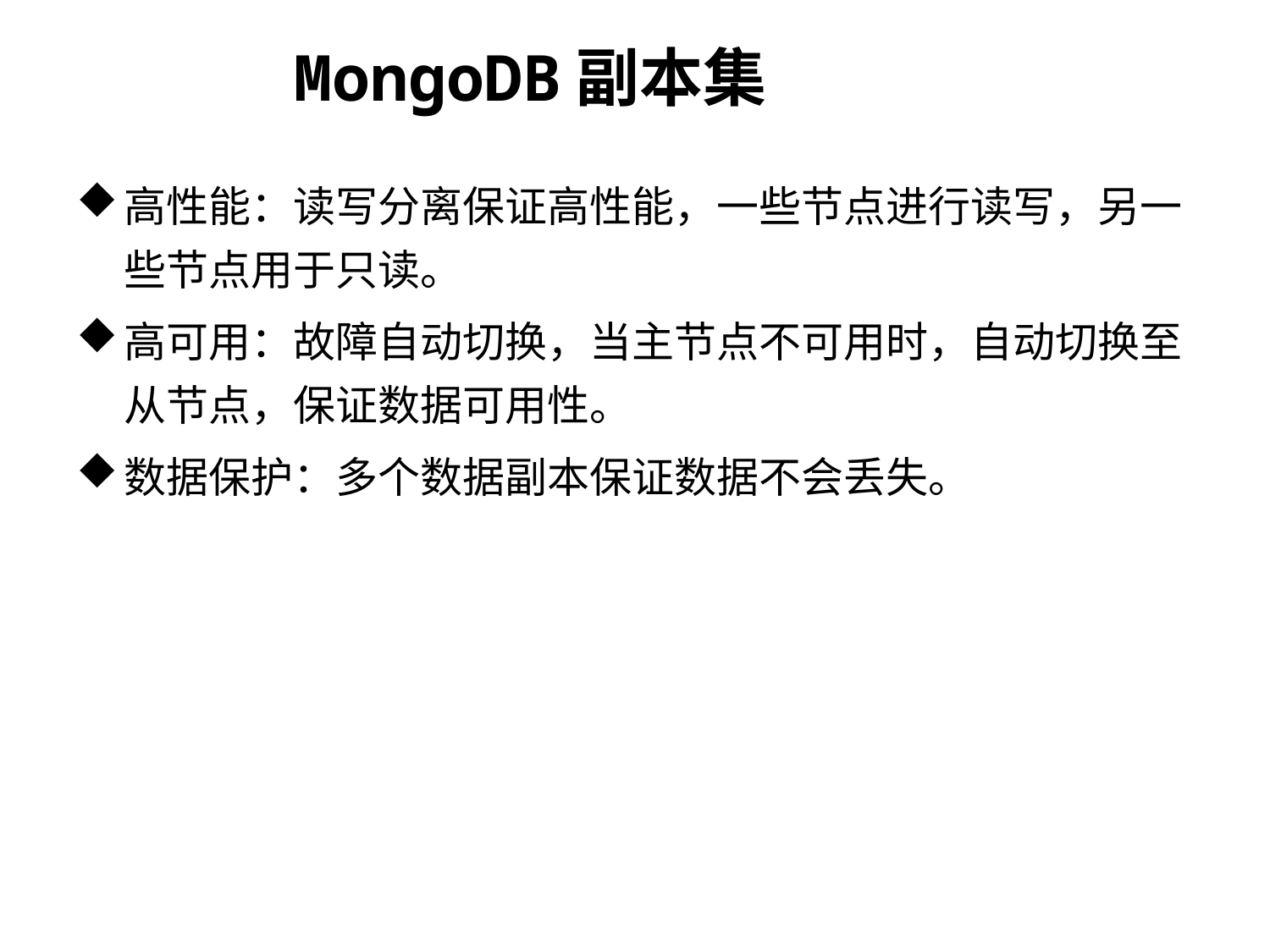

# MongoDB副本集
高性能：读写分离保证高性能，一些节点进行读写，另一些节点用于只读。
高可用：故障自动切换，当主节点不可用时，自动切换至从节点，保证数据可用性。
数据保护：多个数据副本保证数据不会丢失。